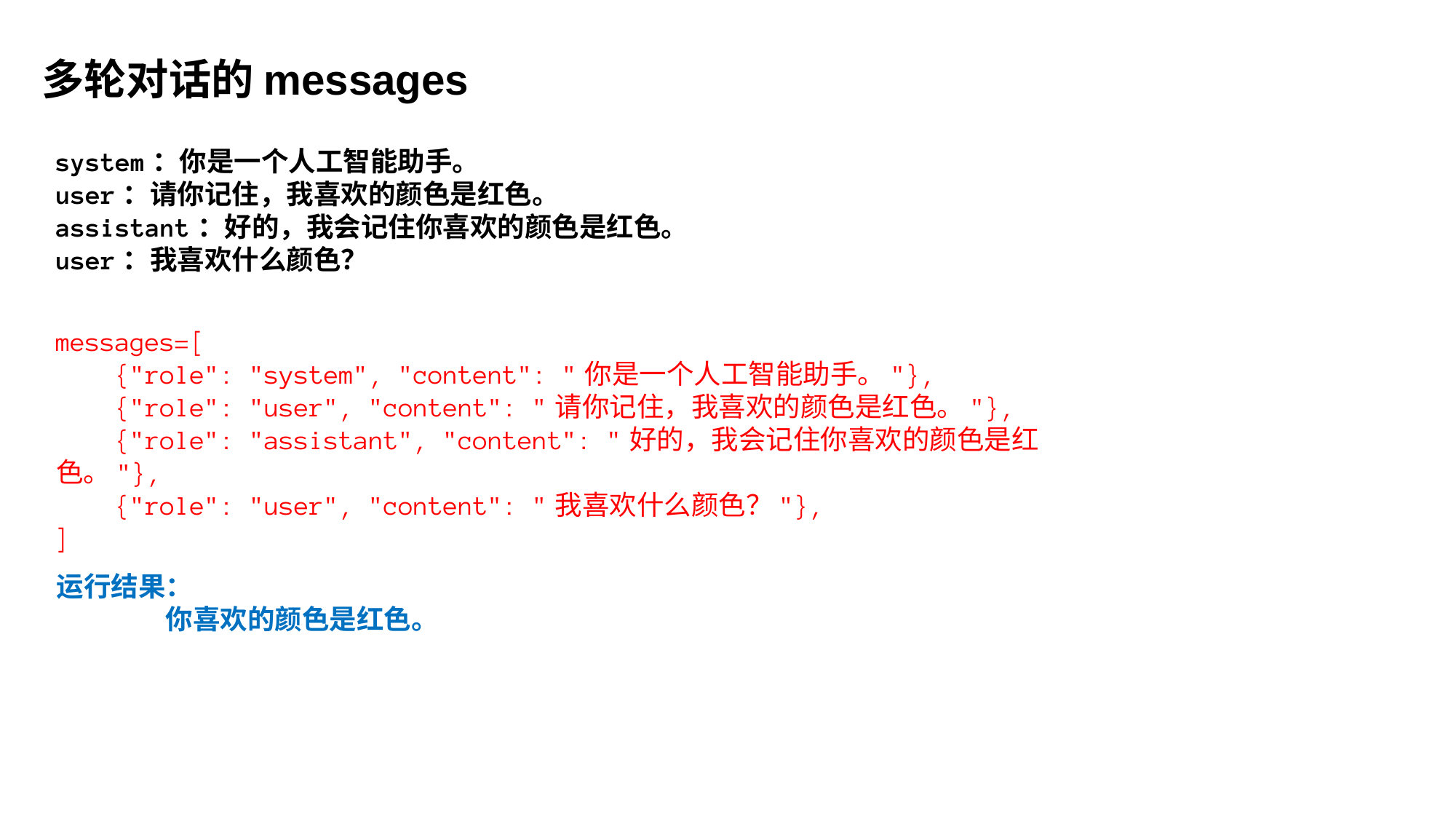

多轮对话的messages
system：你是一个人工智能助手。
user：请你记住，我喜欢的颜色是红色。
assistant：好的，我会记住你喜欢的颜色是红色。
user：我喜欢什么颜色？
messages=[
    {"role": "system", "content": "你是一个人工智能助手。"},
    {"role": "user", "content": "请你记住，我喜欢的颜色是红色。"},
    {"role": "assistant", "content": "好的，我会记住你喜欢的颜色是红色。"},
    {"role": "user", "content": "我喜欢什么颜色？"},
]
运行结果：
	你喜欢的颜色是红色。